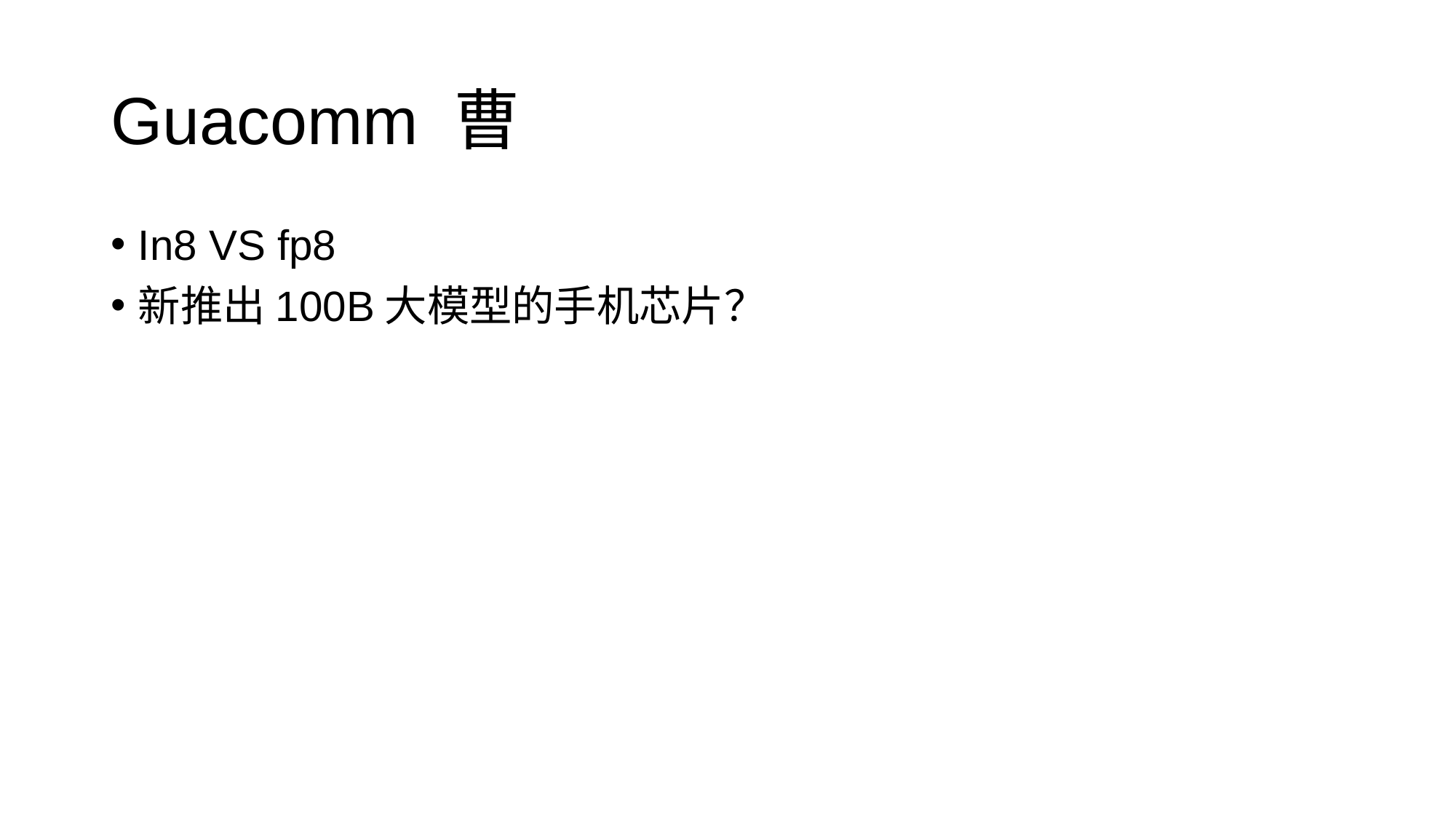

# Guacomm 曹
In8 VS fp8
新推出100B大模型的手机芯片？